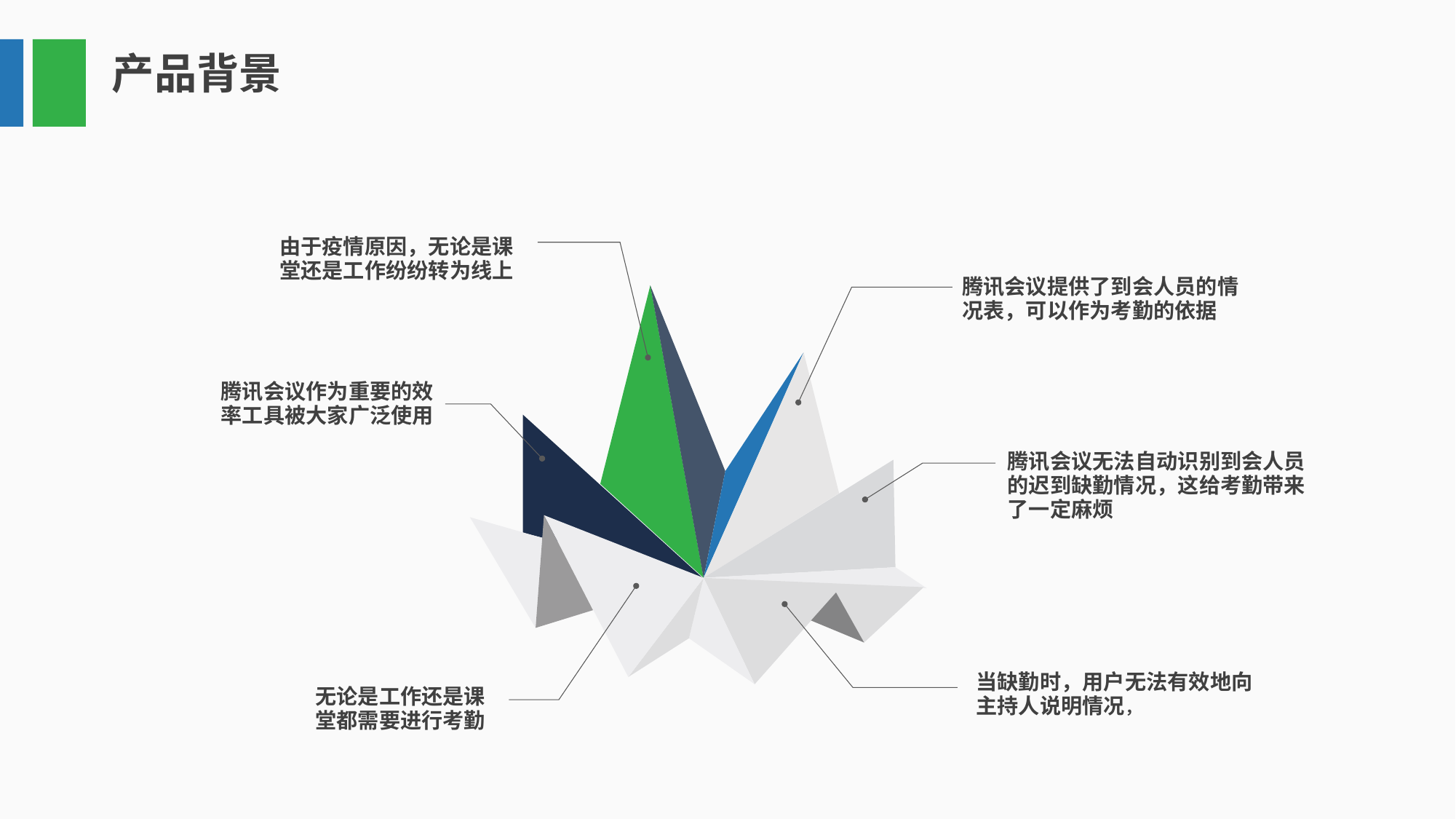

产品背景
由于疫情原因，无论是课堂还是工作纷纷转为线上

腾讯会议提供了到会人员的情况表，可以作为考勤的依据

腾讯会议作为重要的效率工具被大家广泛使用

腾讯会议无法自动识别到会人员的迟到缺勤情况，这给考勤带来了一定麻烦

当缺勤时，用户无法有效地向主持人说明情况，
无论是工作还是课堂都需要进行考勤